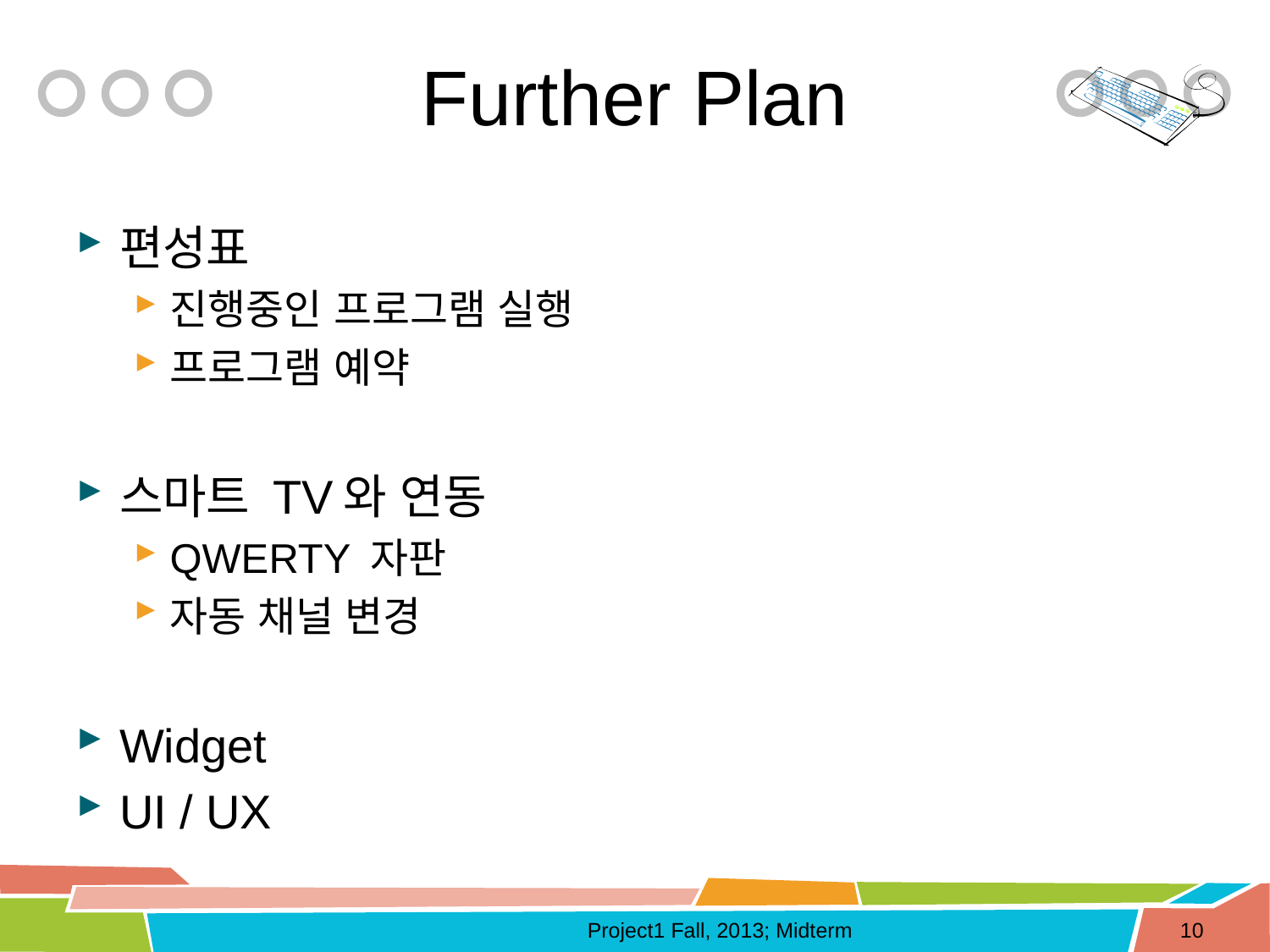

# Further Plan
편성표
진행중인 프로그램 실행
프로그램 예약

스마트 TV와 연동
QWERTY 자판
자동 채널 변경

Widget
UI / UX
Project1 Fall, 2013; Midterm
10